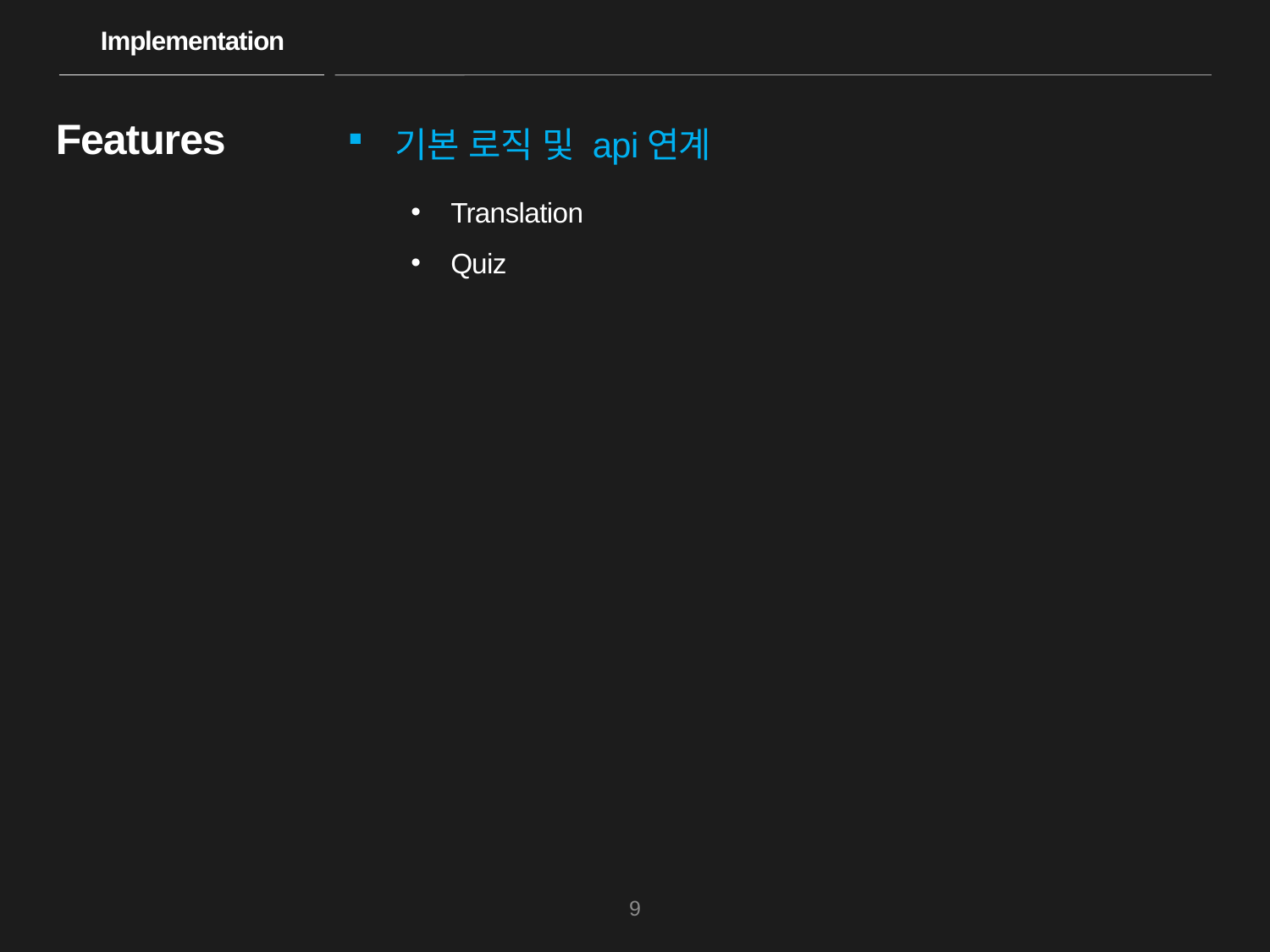

Implementation
# Features
기본 로직 및 api연계
Translation
Quiz
9